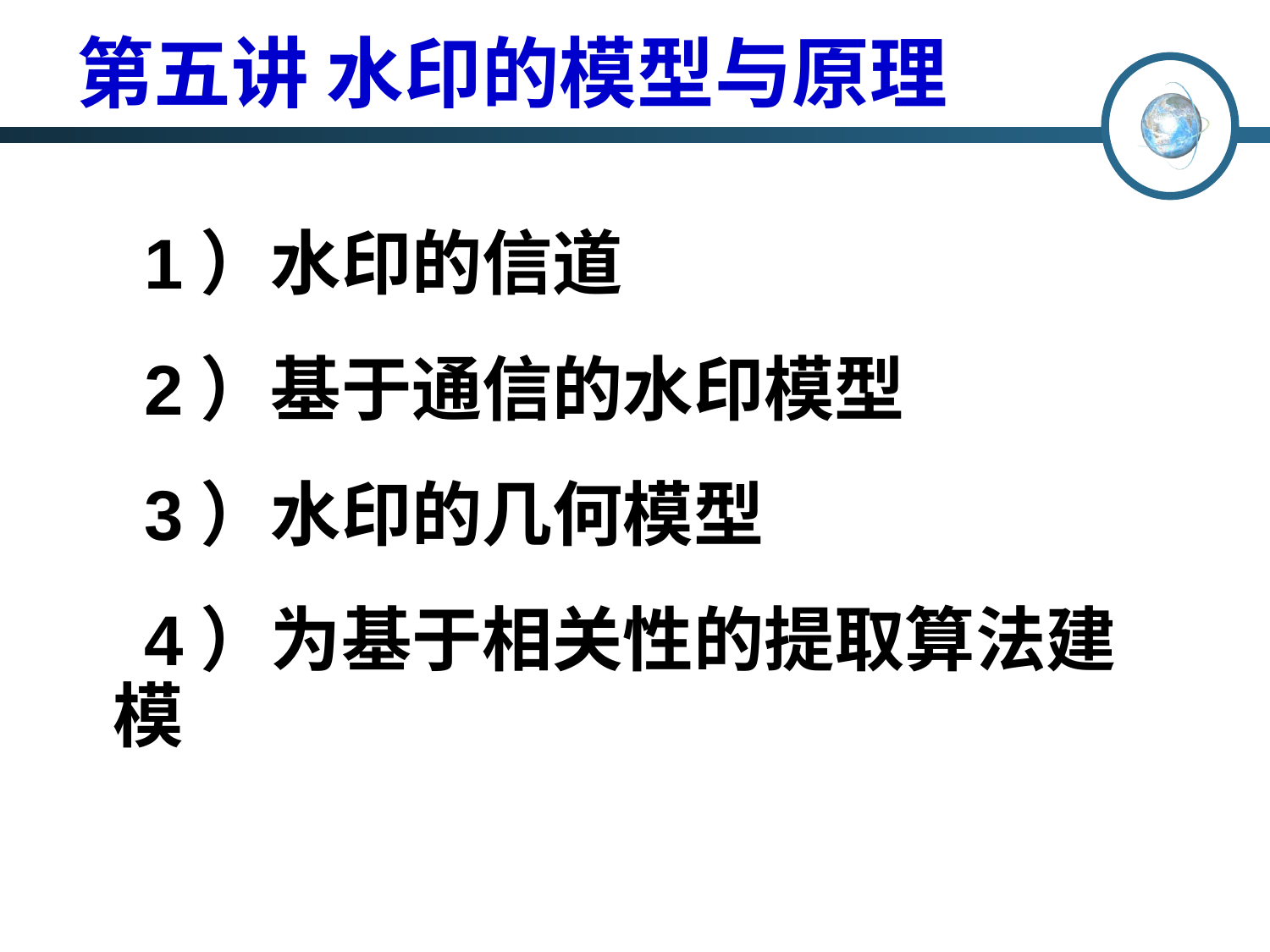

# 第五讲 水印的模型与原理
    1）水印的信道
    2）基于通信的水印模型
    3）水印的几何模型
    4）为基于相关性的提取算法建模